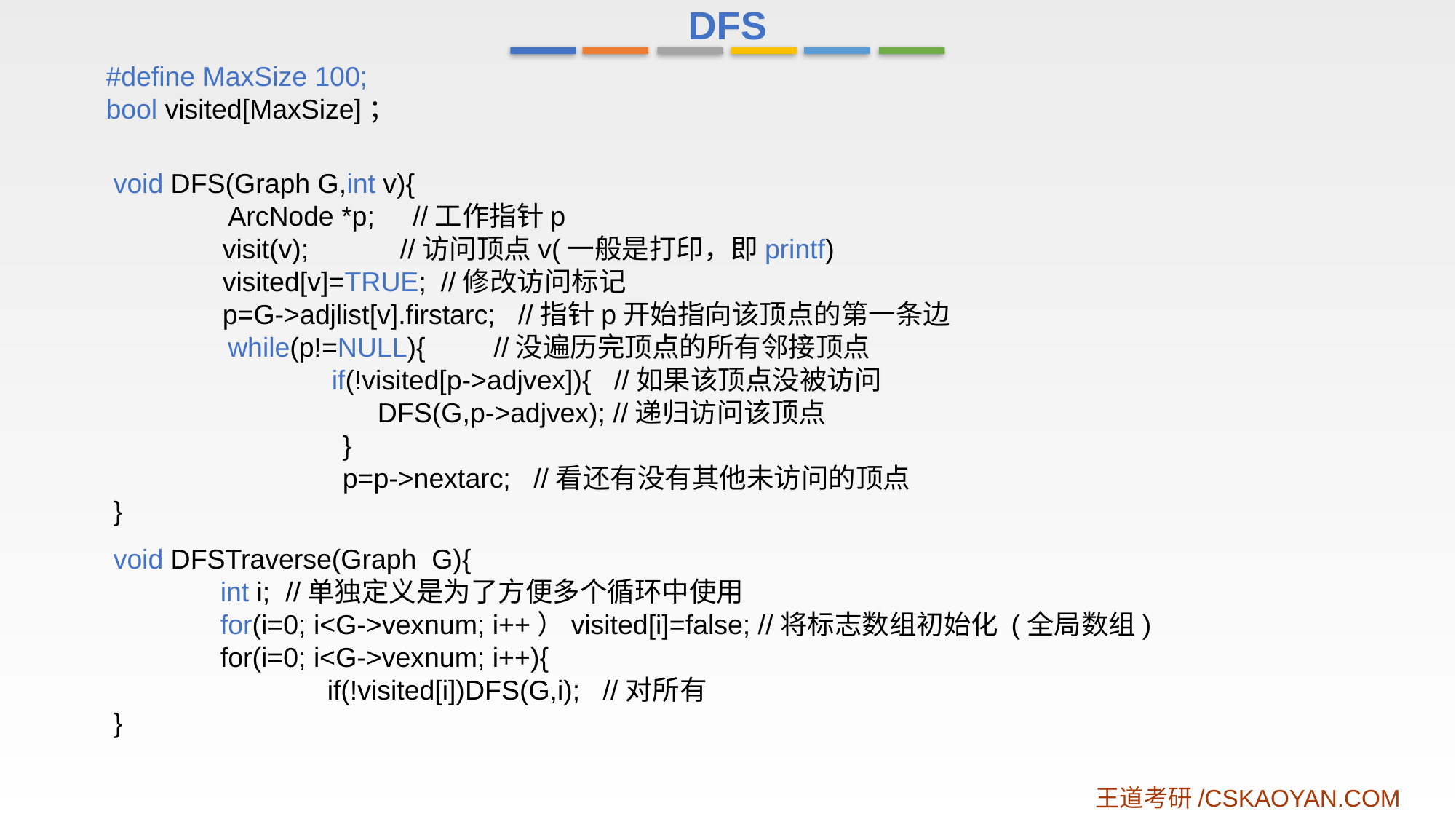

DFS

#define MaxSize 100;
bool visited[MaxSize]；
void DFS(Graph G,int v){
               ArcNode *p;     //工作指针p
	visit(v);	         //访问顶点v(一般是打印，即printf)
	visited[v]=TRUE;	//修改访问标记
	p=G->adjlist[v].firstarc;   //指针p开始指向该顶点的第一条边
               while(p!=NULL){         //没遍历完顶点的所有邻接顶点
		if(!visited[p->adjvex]){   //如果该顶点没被访问
		      DFS(G,p->adjvex); //递归访问该顶点
                              }
                              p=p->nextarc;   //看还有没有其他未访问的顶点
}
void DFSTraverse(Graph  G){
              int i;  //单独定义是为了方便多个循环中使用
              for(i=0; i<G->vexnum; i++）visited[i]=false; //将标志数组初始化 (全局数组)
              for(i=0; i<G->vexnum; i++){
                            if(!visited[i])DFS(G,i);   //对所有
}
王道考研/CSKAOYAN.COM